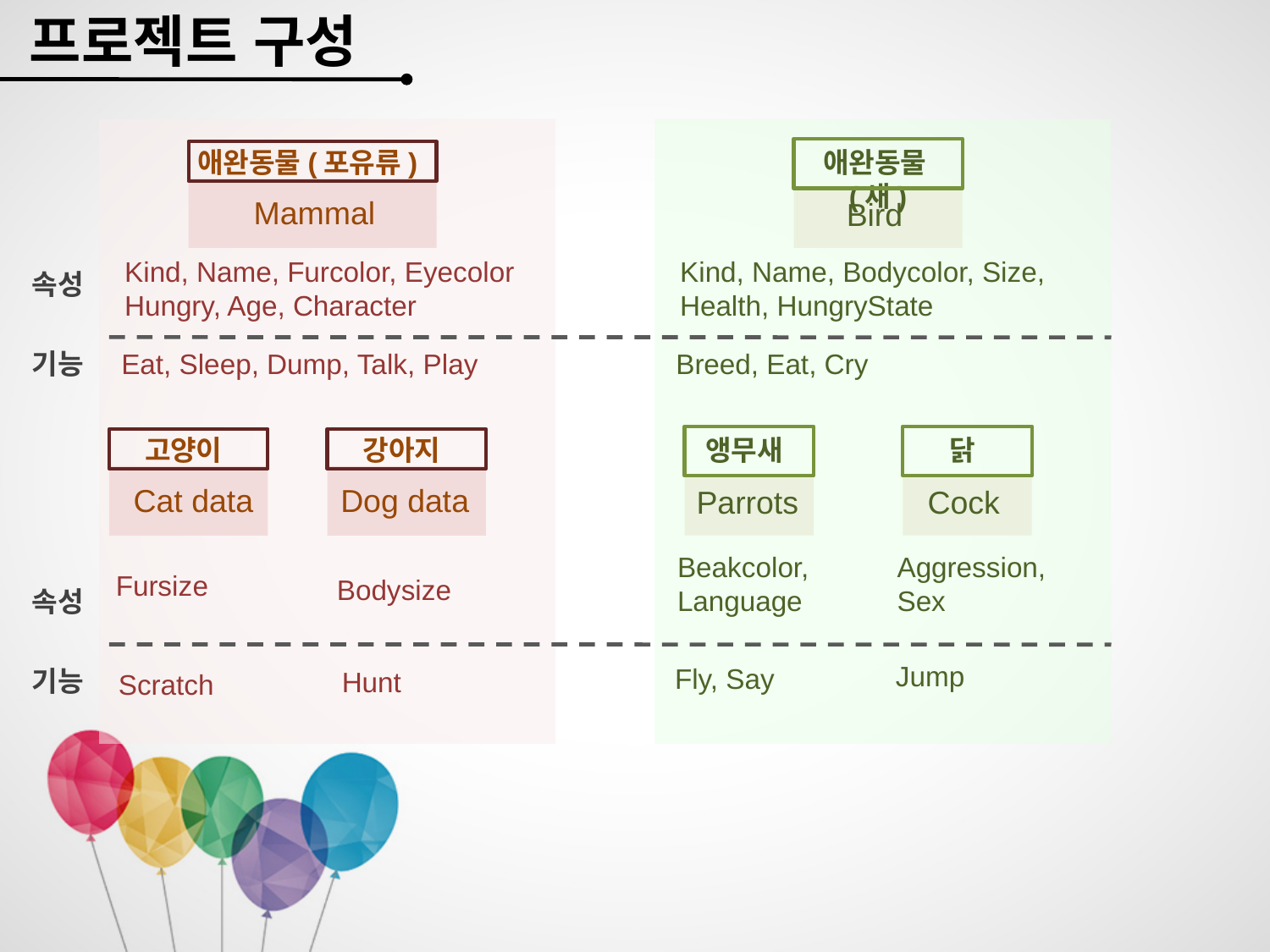

프로젝트 구성

애완동물(포유류)
애완동물(새)

Mammal
Bird

Kind, Name, Furcolor, Eyecolor
Hungry, Age, Character
Kind, Name, Bodycolor, Size,
Health, HungryState
속성
기능
Eat, Sleep, Dump, Talk, Play
Breed, Eat, Cry
고양이
강아지
앵무새

닭

Cat data
Dog data
Parrots
Cock

Beakcolor,
Language
Aggression,
Sex
Fursize
Bodysize
속성
Jump
Fly, Say
기능
Hunt
Scratch